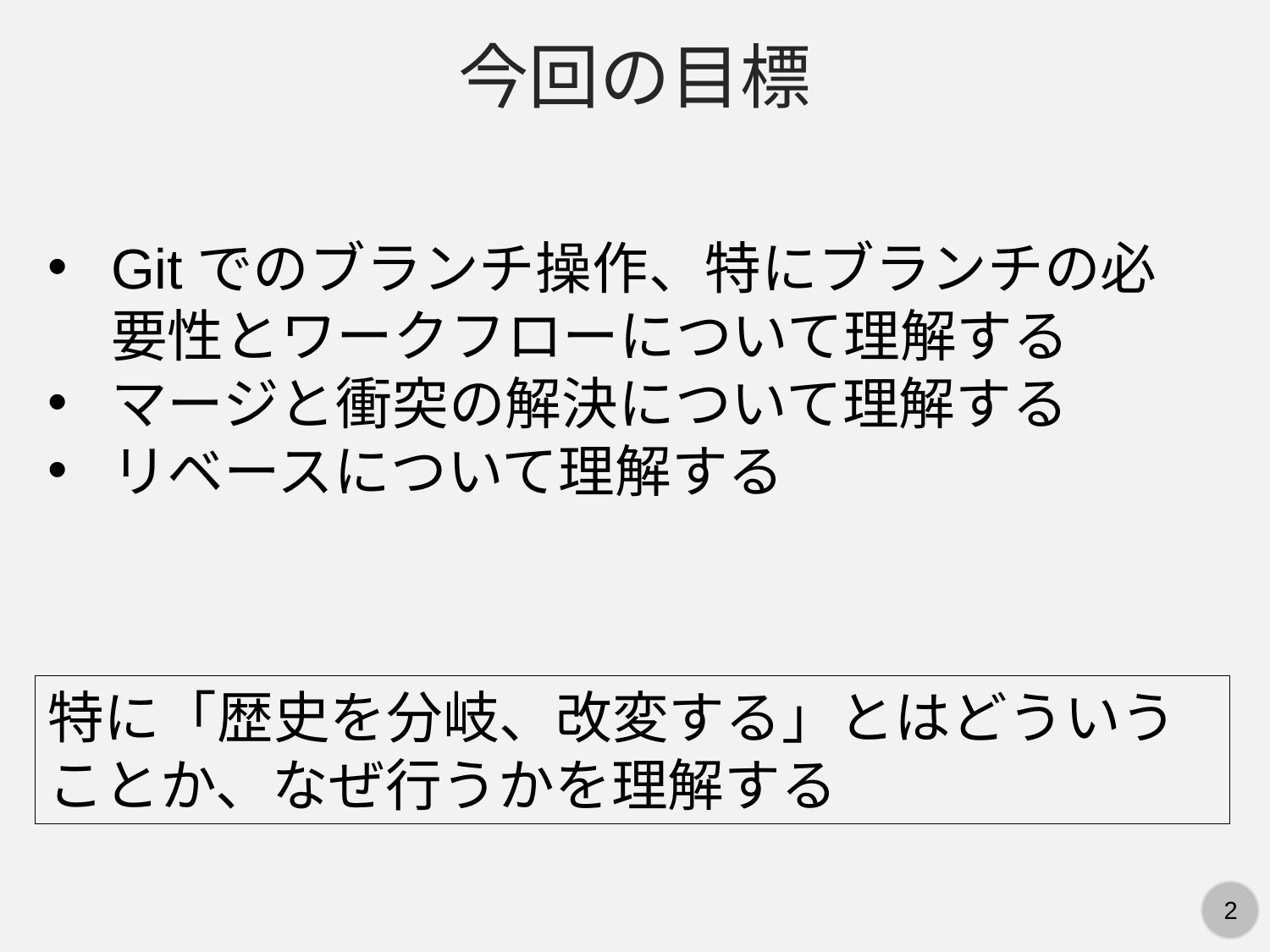

今回の目標
Gitでのブランチ操作、特にブランチの必要性とワークフローについて理解する
マージと衝突の解決について理解する
リベースについて理解する
特に「歴史を分岐、改変する」とはどういうことか、なぜ行うかを理解する